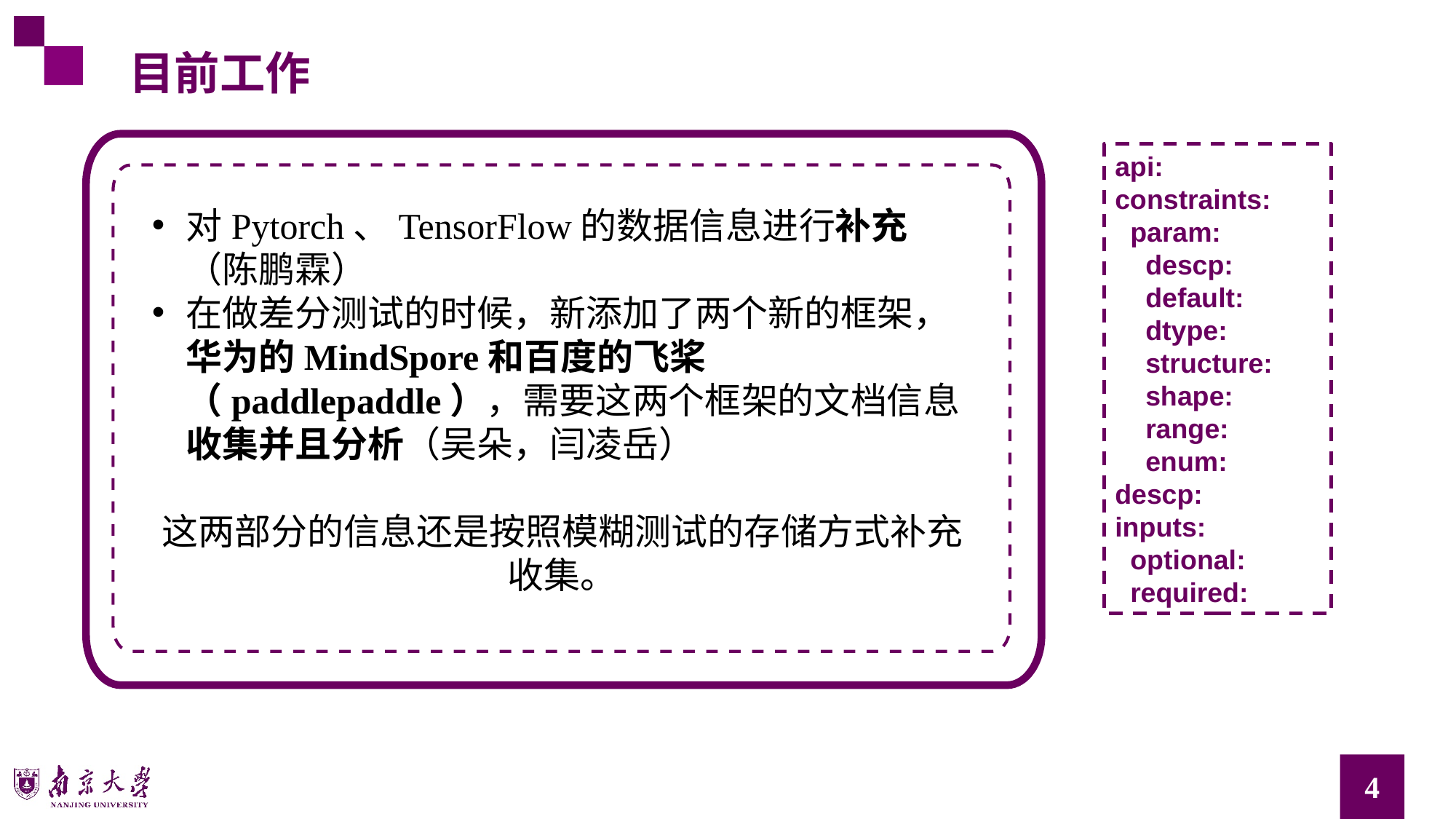

目前工作

api:
constraints:
  param:
    descp:
    default:
    dtype:
    structure:
    shape:
    range:
    enum:
descp:
inputs:
  optional:
  required:

对Pytorch、TensorFlow的数据信息进行补充（陈鹏霖）
在做差分测试的时候，新添加了两个新的框架，华为的MindSpore和百度的飞桨（paddlepaddle），需要这两个框架的文档信息收集并且分析（吴朵，闫凌岳）

这两部分的信息还是按照模糊测试的存储方式补充收集。
4